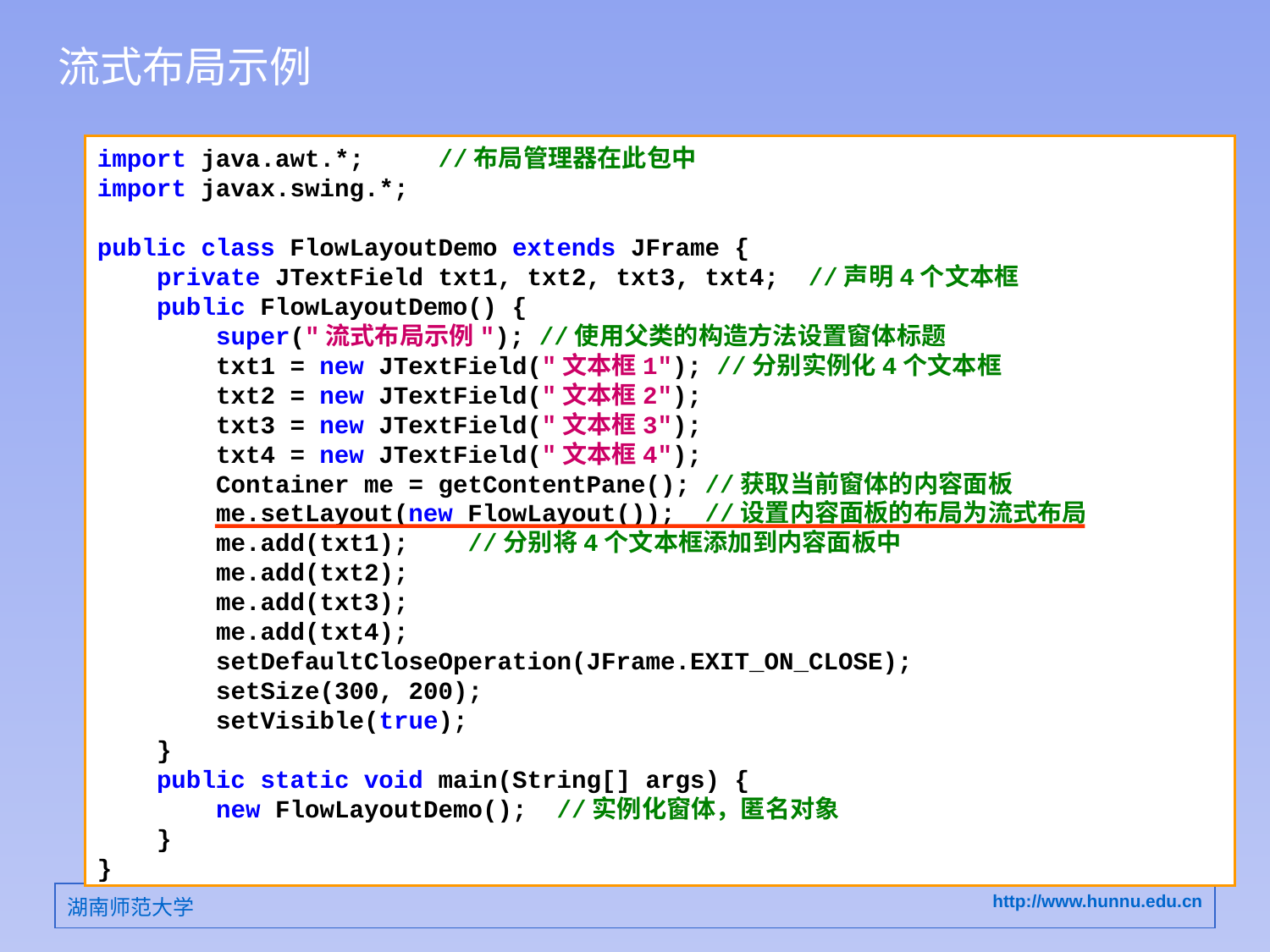

# 流式布局示例
import java.awt.*;     //布局管理器在此包中
import javax.swing.*;

public class FlowLayoutDemo extends JFrame {
    private JTextField txt1, txt2, txt3, txt4;  //声明4个文本框
    public FlowLayoutDemo() {
        super("流式布局示例"); //使用父类的构造方法设置窗体标题
        txt1 = new JTextField("文本框1"); //分别实例化4个文本框
        txt2 = new JTextField("文本框2");
        txt3 = new JTextField("文本框3");
        txt4 = new JTextField("文本框4");
        Container me = getContentPane(); //获取当前窗体的内容面板
        me.setLayout(new FlowLayout());  //设置内容面板的布局为流式布局
        me.add(txt1);    //分别将4个文本框添加到内容面板中
        me.add(txt2);
        me.add(txt3);
        me.add(txt4);
        setDefaultCloseOperation(JFrame.EXIT_ON_CLOSE);
        setSize(300, 200);
        setVisible(true);
    }
    public static void main(String[] args) {
        new FlowLayoutDemo();  //实例化窗体，匿名对象
    }
}